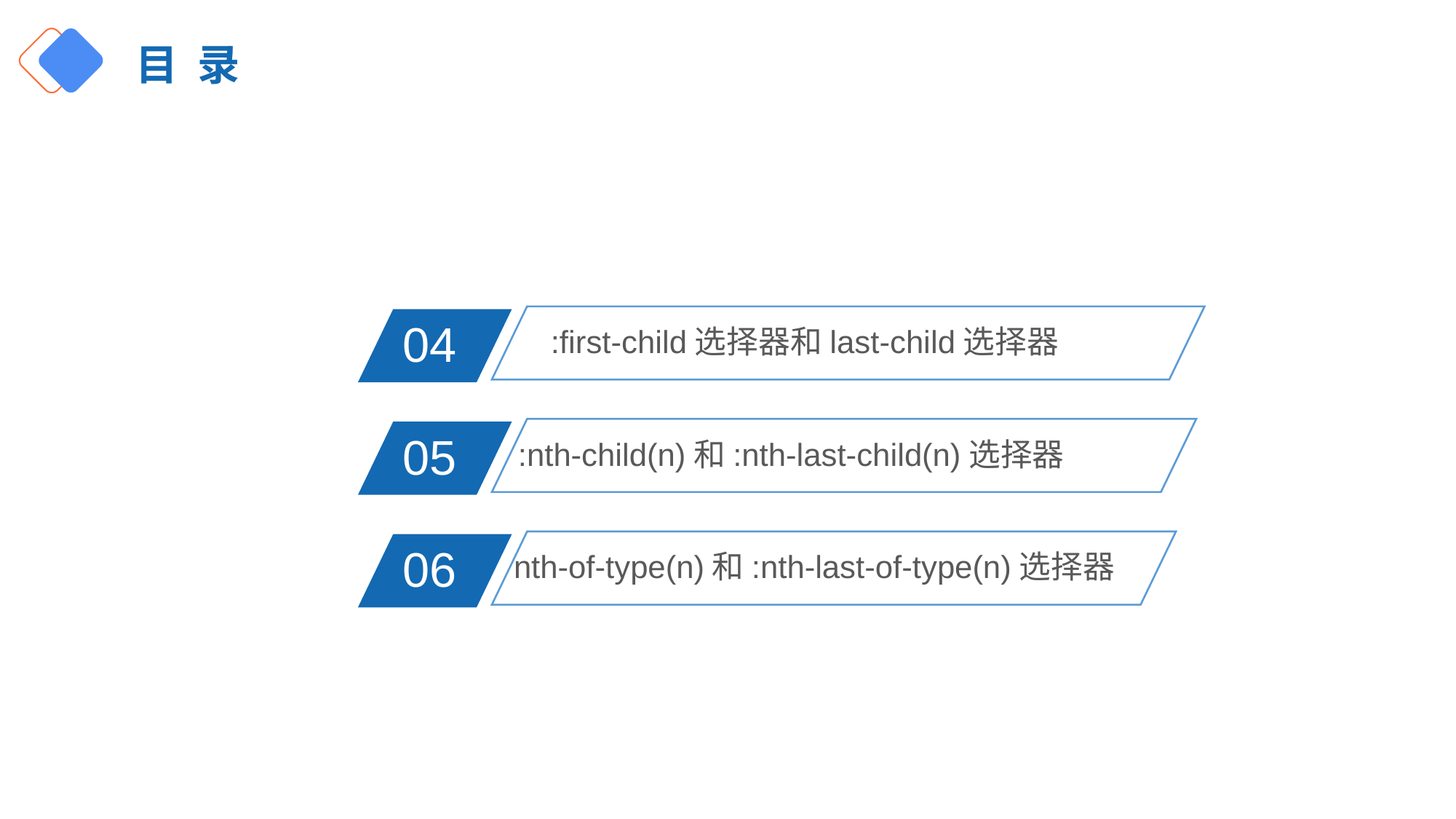

目  录

:first-child选择器和last-child选择器
04

:nth-child(n)和:nth-last-child(n)选择器

05

nth-of-type(n)和:nth-last-of-type(n)选择器
06